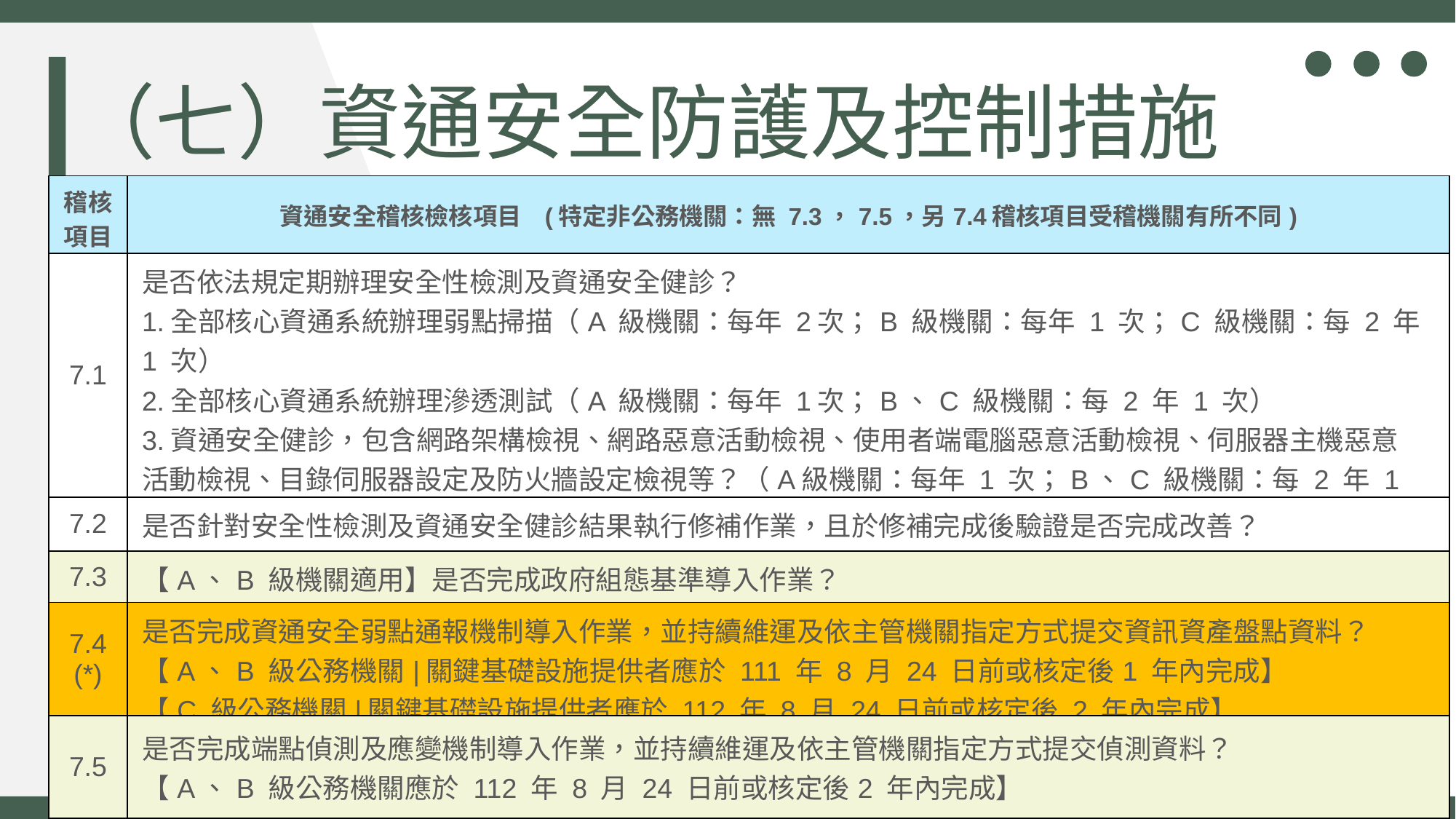

（七）資通安全防護及控制措施
| 稽核項目 | 資通安全稽核檢核項目 (特定非公務機關：無 7.3，7.5，另7.4稽核項目受稽機關有所不同) |
| --- | --- |
| 7.1 | 是否依法規定期辦理安全性檢測及資通安全健診？ 1.全部核心資通系統辦理弱點掃描（A 級機關：每年 2次；B 級機關：每年 1 次；C 級機關：每 2 年 1 次） 2.全部核心資通系統辦理滲透測試（A 級機關：每年 1次；B、C 級機關：每 2 年 1 次） 3.資通安全健診，包含網路架構檢視、網路惡意活動檢視、使用者端電腦惡意活動檢視、伺服器主機惡意 活動檢視、目錄伺服器設定及防火牆設定檢視等？（A級機關：每年 1 次；B、C 級機關：每 2 年 1 次） |
| 7.2 | 是否針對安全性檢測及資通安全健診結果執行修補作業，且於修補完成後驗證是否完成改善？ |
| 7.3 | 【A、B 級機關適用】是否完成政府組態基準導入作業？ |
| 7.4 (\*) | 是否完成資通安全弱點通報機制導入作業，並持續維運及依主管機關指定方式提交資訊資產盤點資料？ 【A、B 級公務機關|關鍵基礎設施提供者應於 111 年 8 月 24 日前或核定後1 年內完成】 【C 級公務機關|關鍵基礎設施提供者應於 112 年 8 月 24 日前或核定後 2 年內完成】 |
| 7.5 | 是否完成端點偵測及應變機制導入作業，並持續維運及依主管機關指定方式提交偵測資料？ 【A、B 級公務機關應於 112 年 8 月 24 日前或核定後2 年內完成】 |